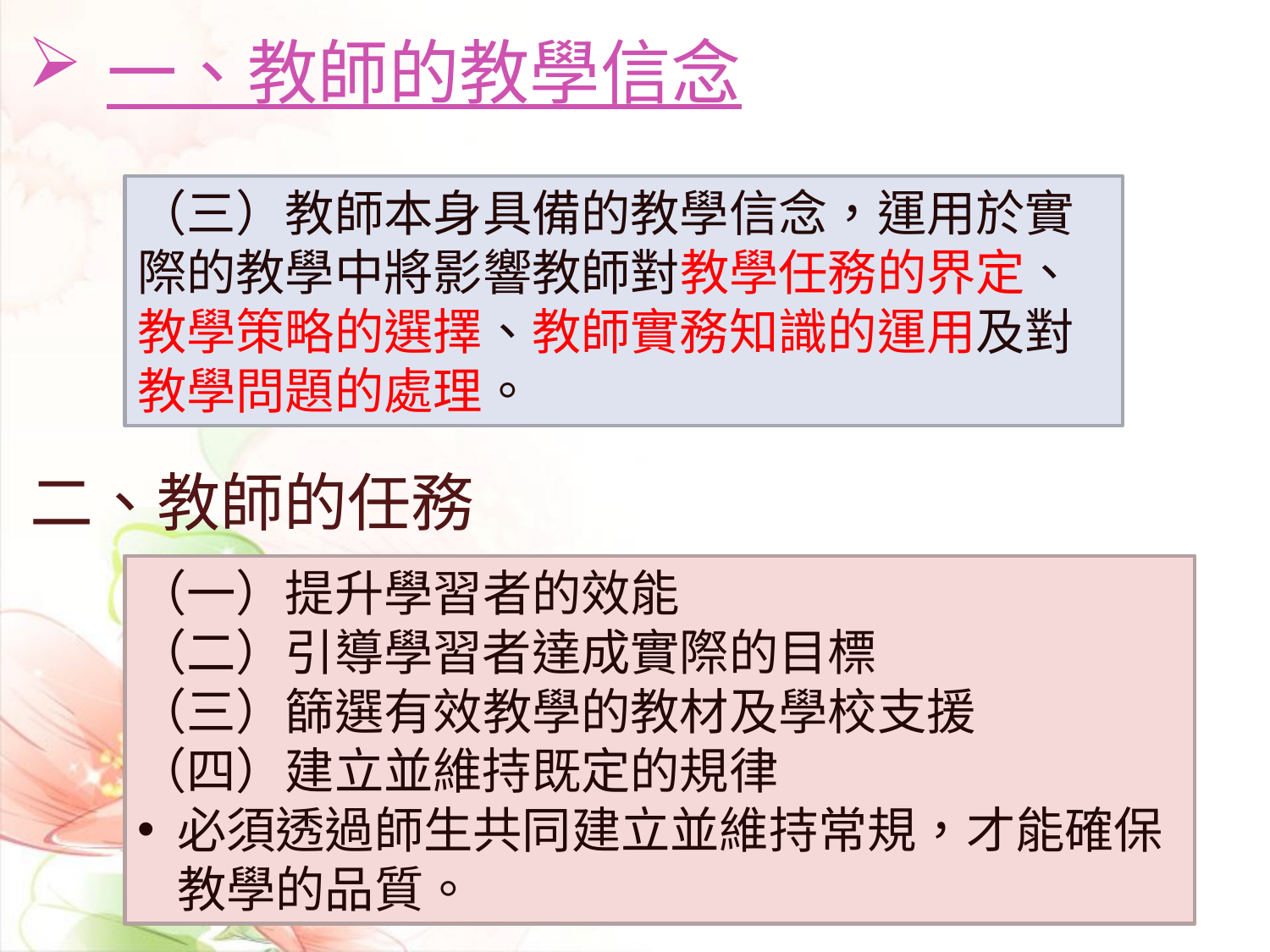

# 一、教師的教學信念
（三）教師本身具備的教學信念，運用於實際的教學中將影響教師對教學任務的界定、教學策略的選擇、教師實務知識的運用及對教學問題的處理。
二、教師的任務
（一）提升學習者的效能
（二）引導學習者達成實際的目標
（三）篩選有效教學的教材及學校支援
（四）建立並維持既定的規律
必須透過師生共同建立並維持常規，才能確保教學的品質。